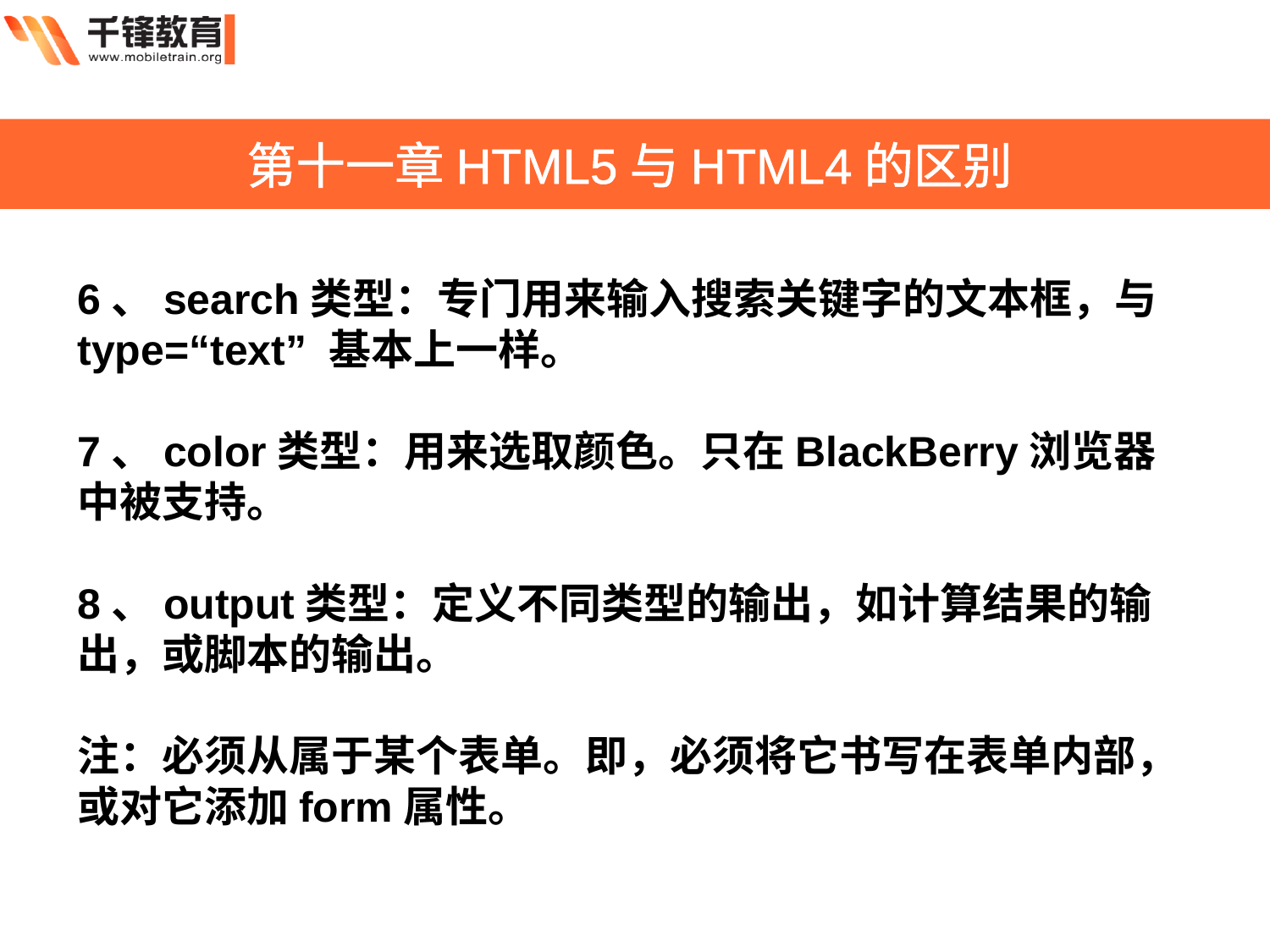

第十一章HTML5与HTML4的区别
6、search类型：专门用来输入搜索关键字的文本框，与type=“text” 基本上一样。

7、color类型：用来选取颜色。只在BlackBerry浏览器中被支持。

8、output类型：定义不同类型的输出，如计算结果的输出，或脚本的输出。

注：必须从属于某个表单。即，必须将它书写在表单内部，或对它添加form属性。